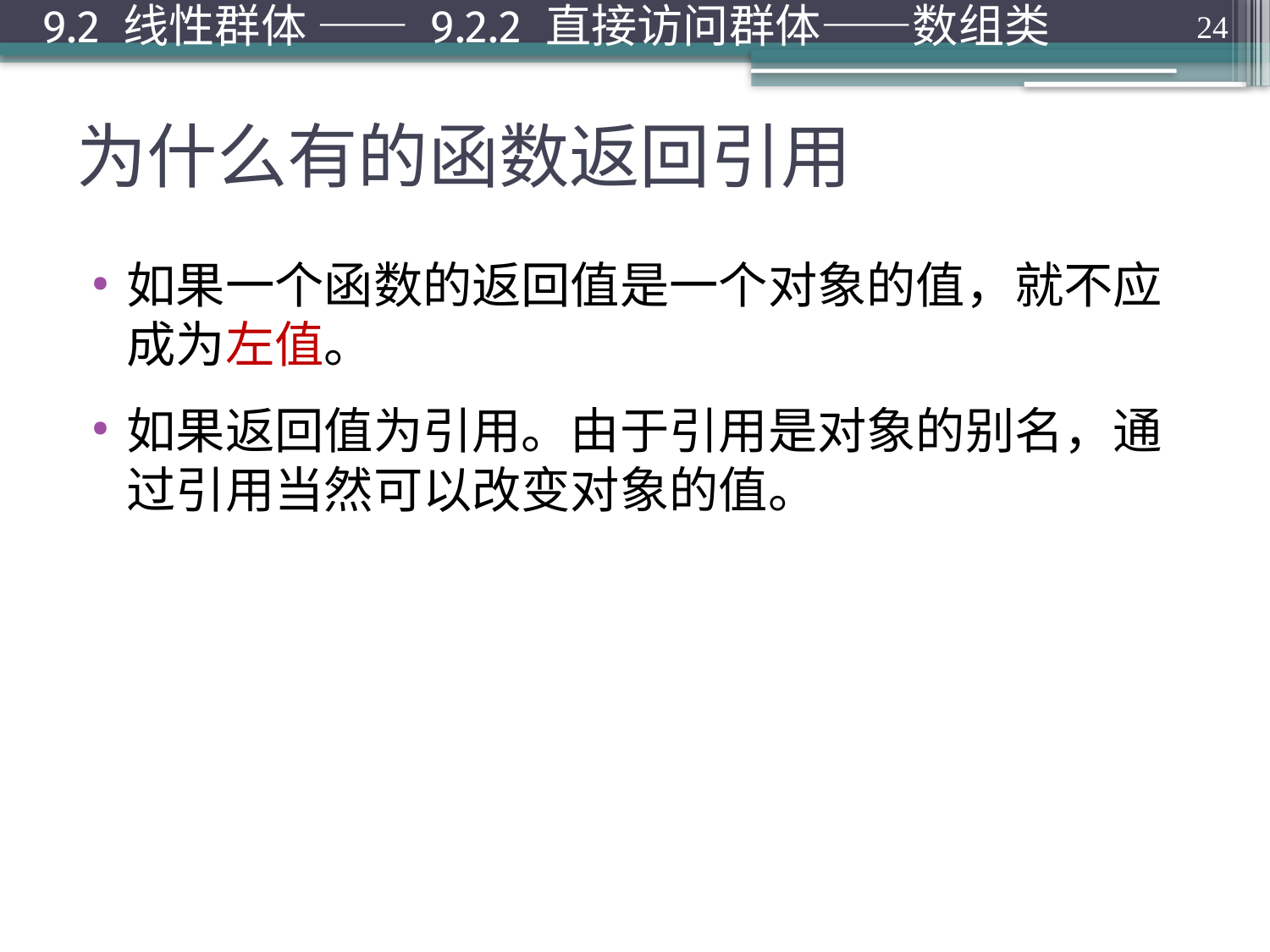

9.2 线性群体 —— 9.2.2 直接访问群体——数组类
24
# 为什么有的函数返回引用
如果一个函数的返回值是一个对象的值，就不应成为左值。
如果返回值为引用。由于引用是对象的别名，通过引用当然可以改变对象的值。